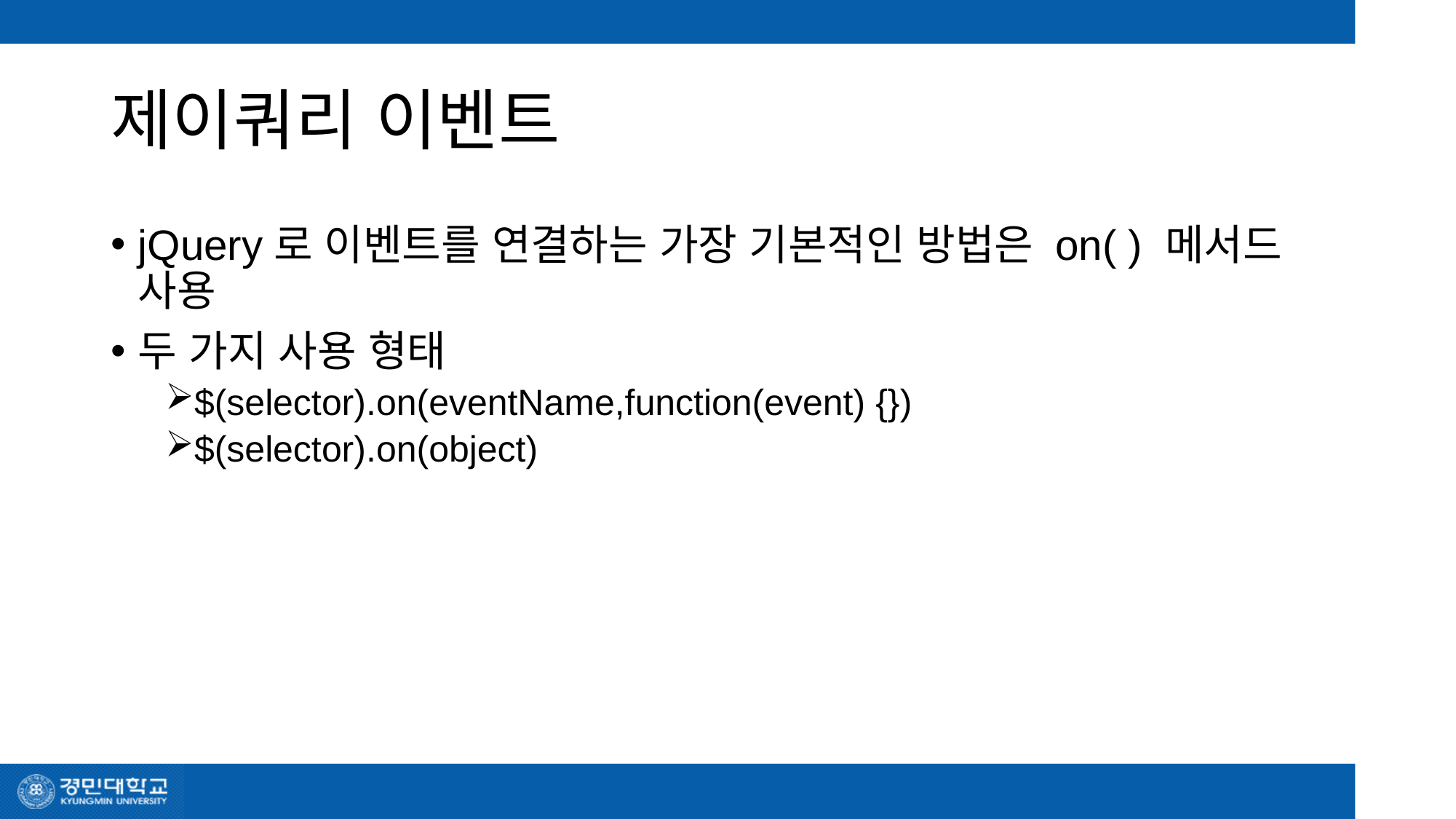

# 제이쿼리 이벤트
jQuery로 이벤트를 연결하는 가장 기본적인 방법은 on( ) 메서드 사용
두 가지 사용 형태
$(selector).on(eventName,function(event) {})
$(selector).on(object)